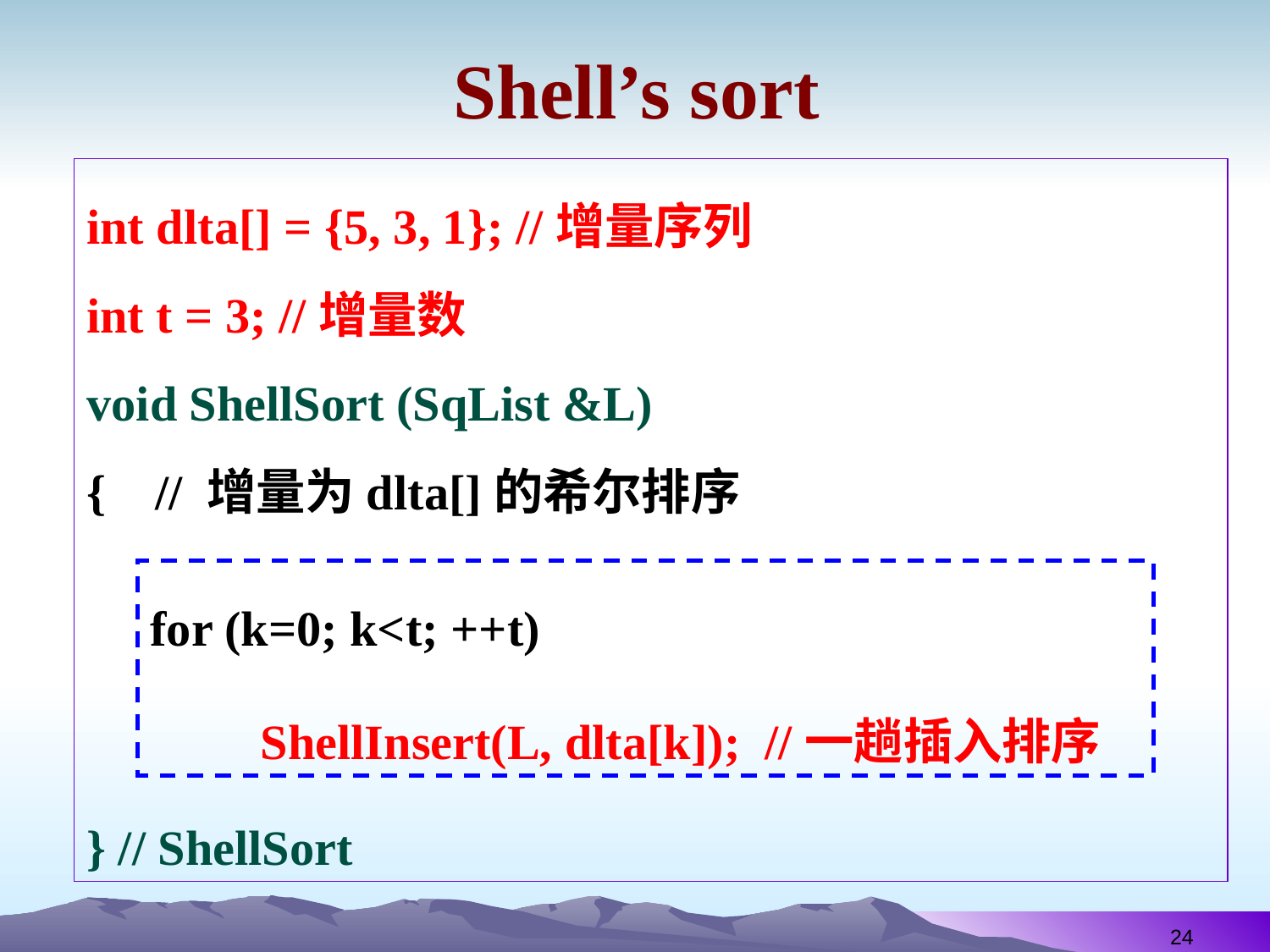

# Shell’s sort
int dlta[] = {5, 3, 1}; //增量序列
int t = 3; //增量数
void ShellSort (SqList &L)
{    // 增量为dlta[]的希尔排序

} // ShellSort
for (k=0; k<t; ++t)
         ShellInsert(L, dlta[k]);  //一趟插入排序
24